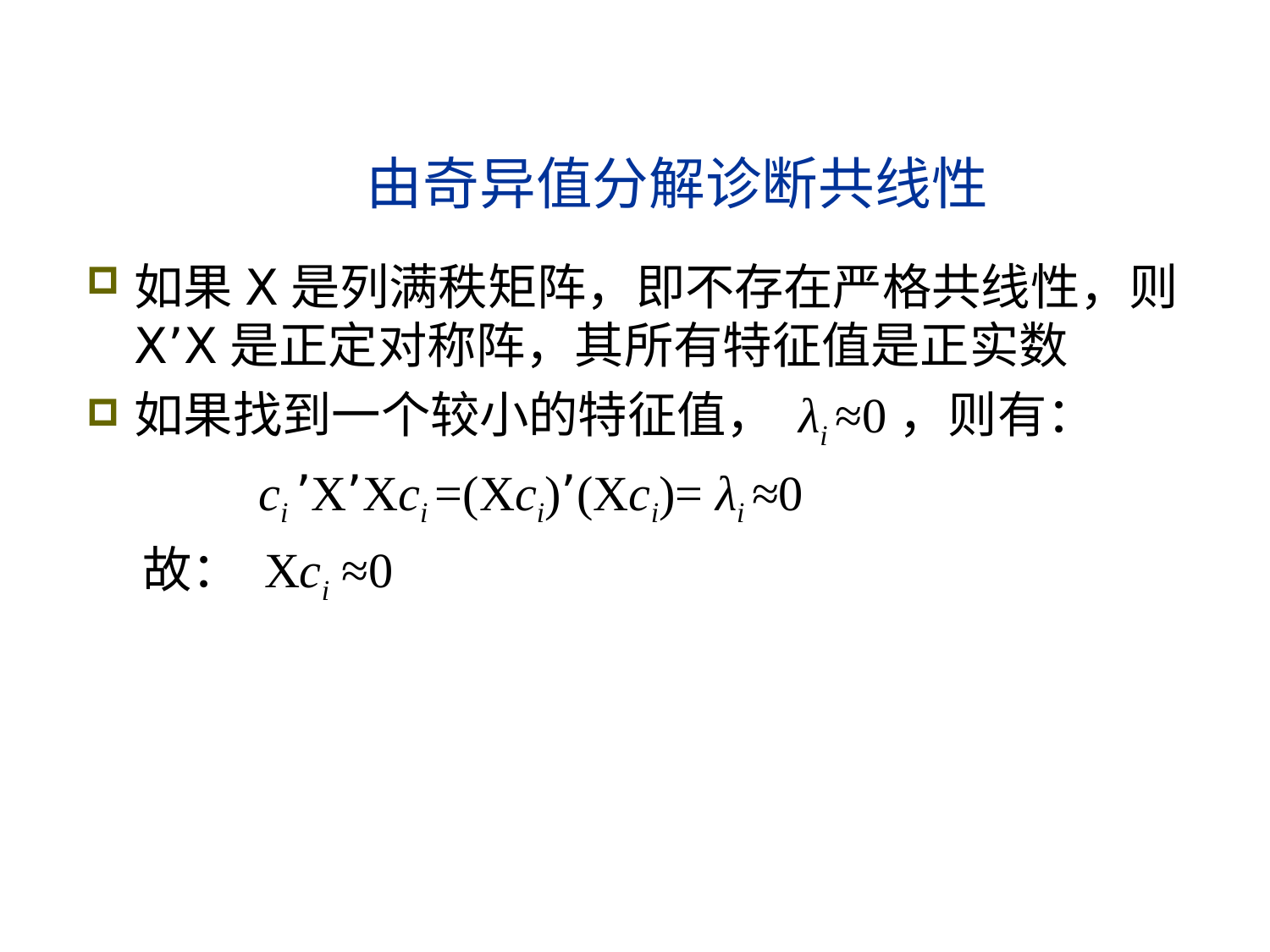

# 由奇异值分解诊断共线性
如果X是列满秩矩阵，即不存在严格共线性，则X’X是正定对称阵，其所有特征值是正实数
如果找到一个较小的特征值， λi ≈0，则有：
              ci ’X’Xci =(Xci)’(Xci)= λi ≈0
    故： Xci ≈0